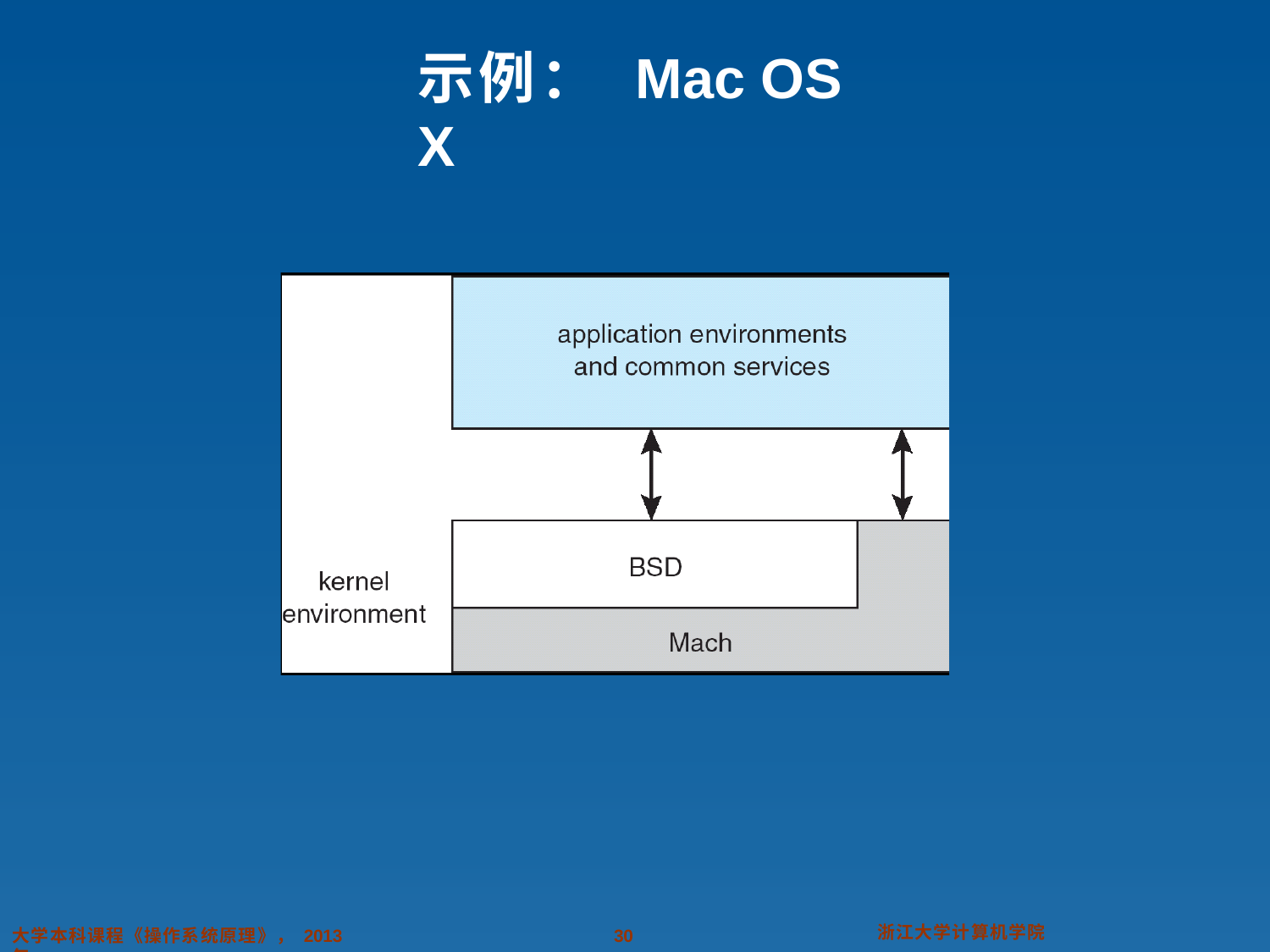

# 示例：	Mac OS X

浙江大学计算机学院
大学本科课程《操作系统原理》， 2013 年
30